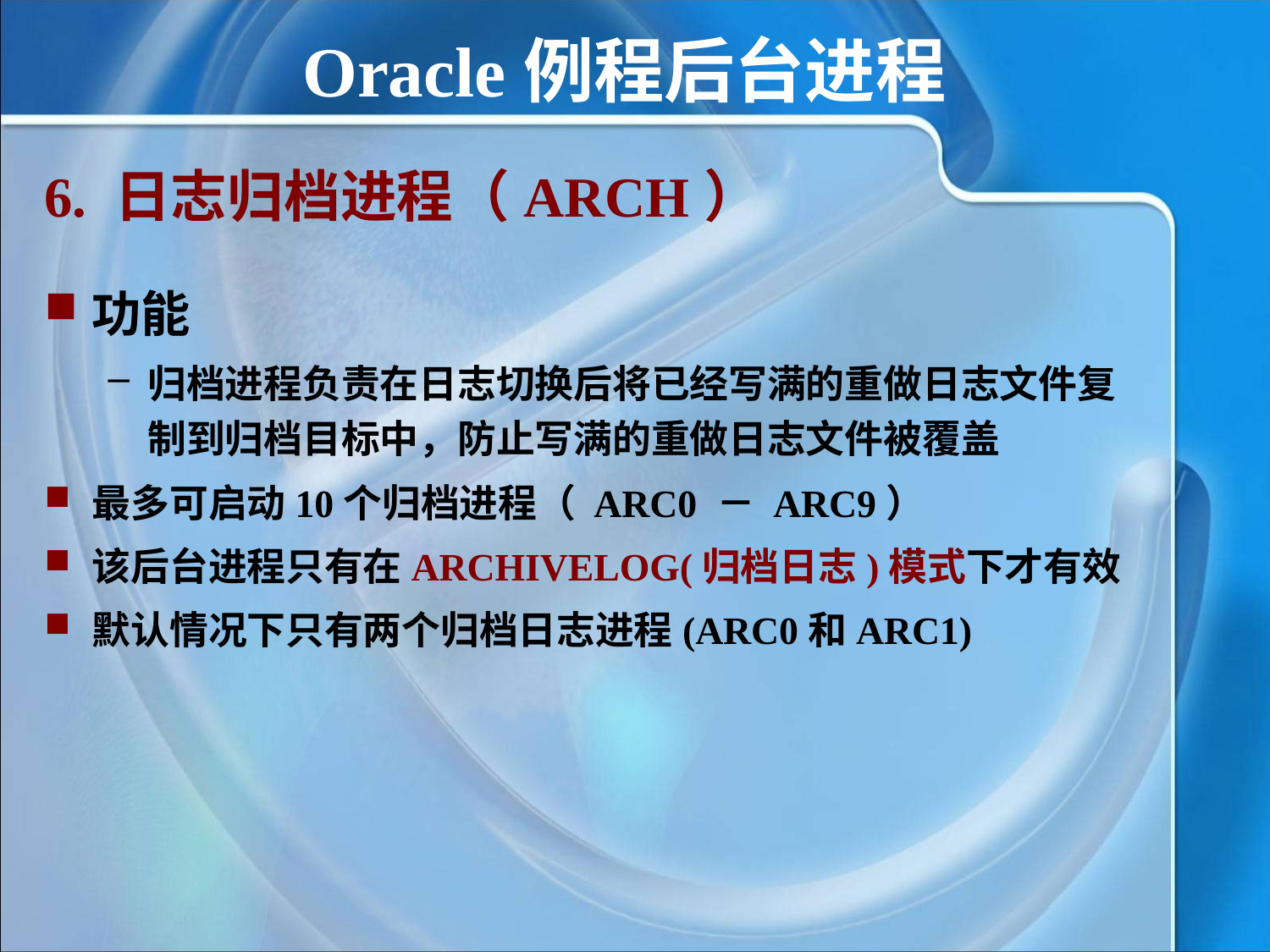

# Oracle例程后台进程
6. 日志归档进程（ARCH）
功能
归档进程负责在日志切换后将已经写满的重做日志文件复制到归档目标中，防止写满的重做日志文件被覆盖
最多可启动10个归档进程（ ARC0 － ARC9）
该后台进程只有在ARCHIVELOG(归档日志)模式下才有效
默认情况下只有两个归档日志进程(ARC0和ARC1)

53